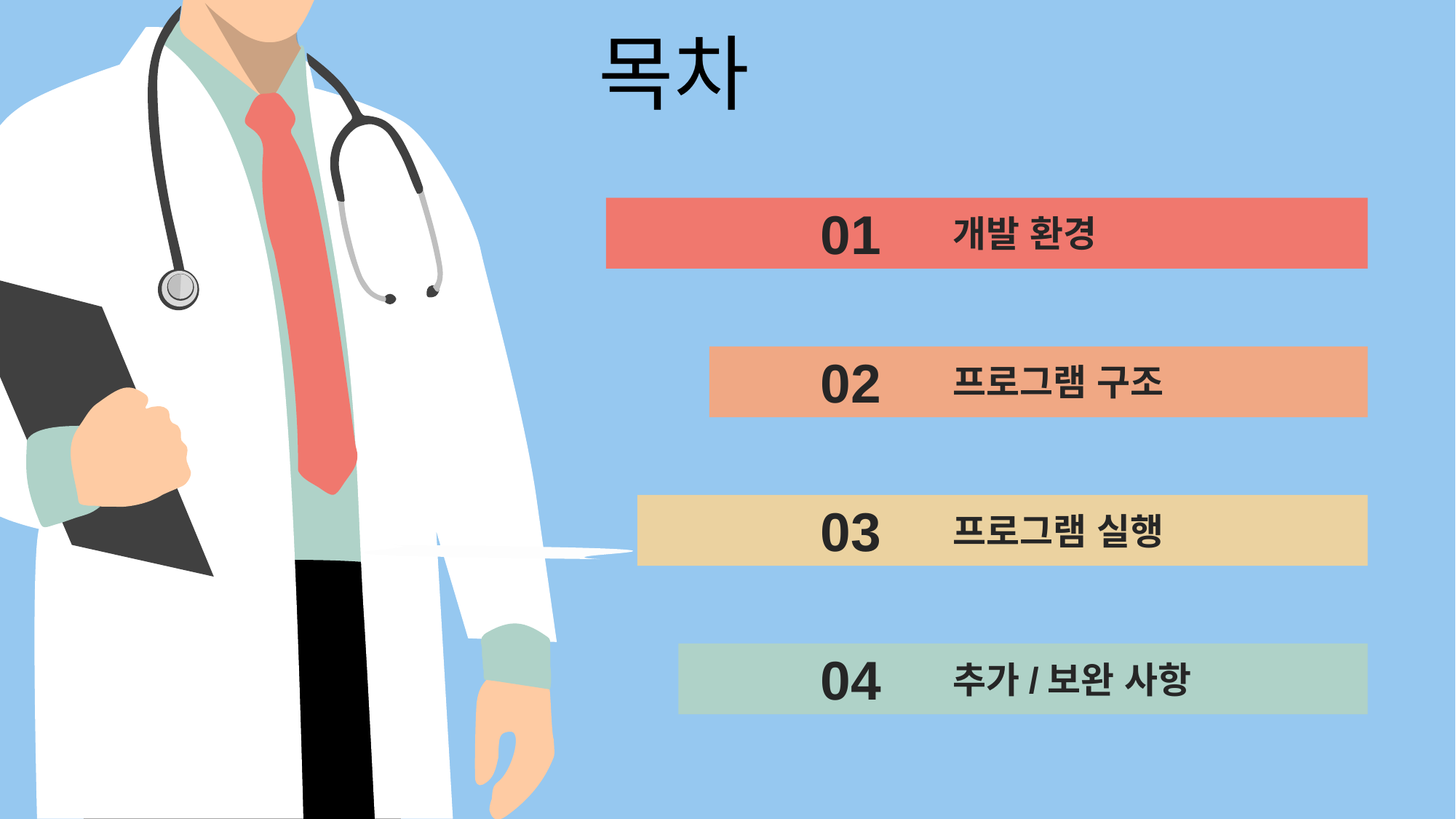

목차
01

개발 환경
02

프로그램 구조
03

프로그램 실행
04

추가/보완 사항